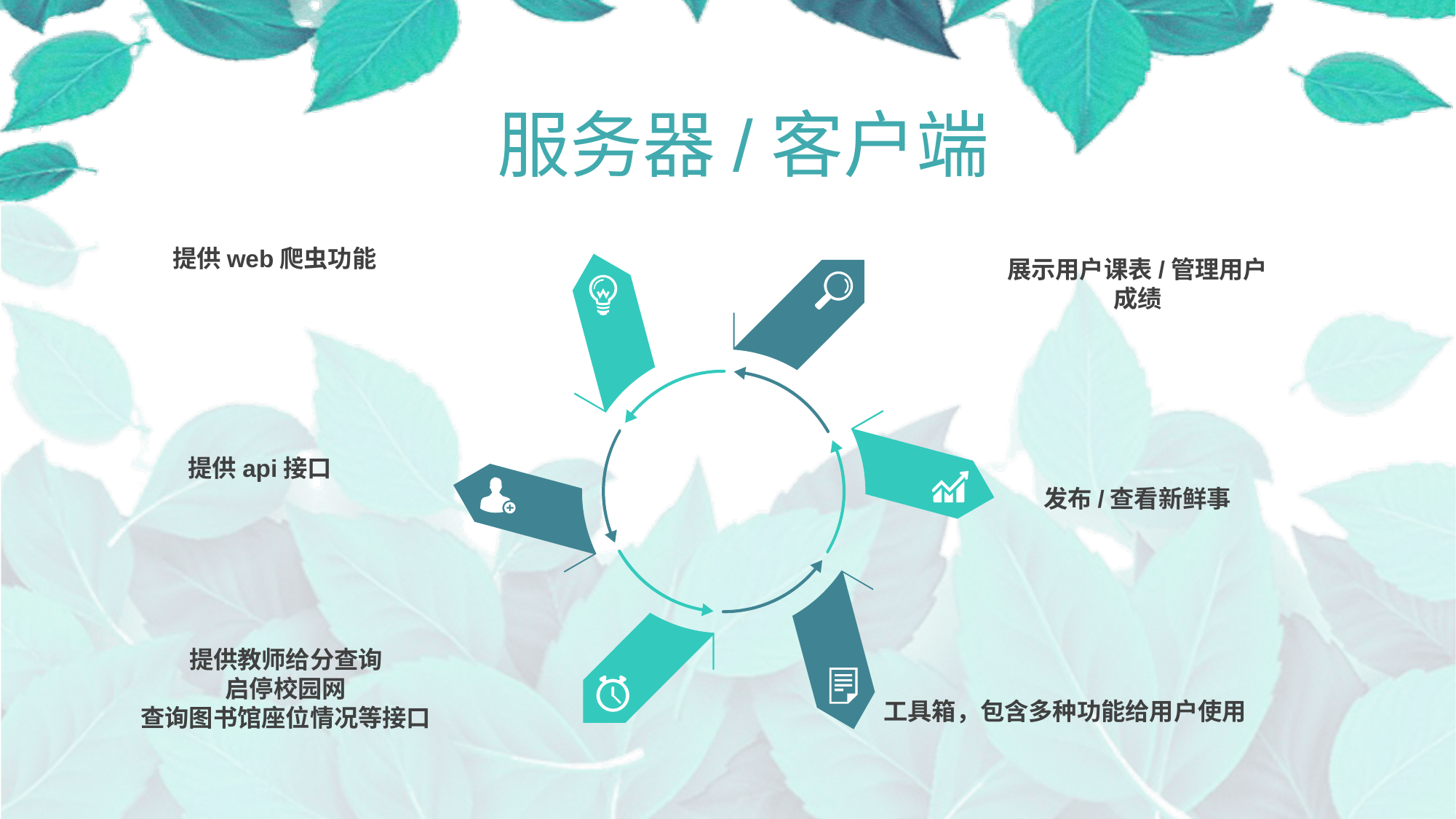

服务器/客户端
提供web爬虫功能
展示用户课表/管理用户成绩

提供api接口

发布/查看新鲜事

提供教师给分查询
启停校园网
查询图书馆座位情况等接口

工具箱，包含多种功能给用户使用